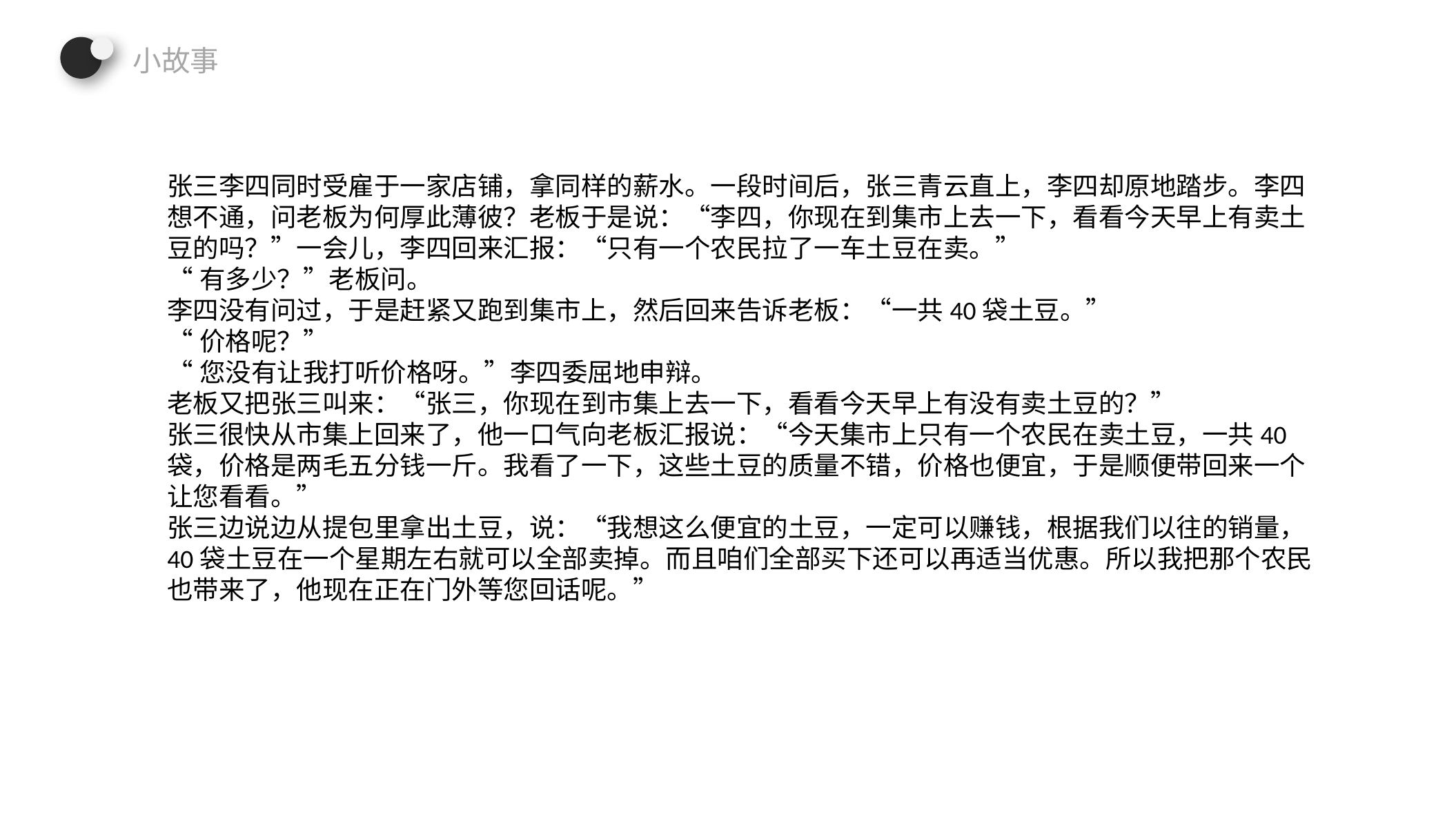

小故事

张三李四同时受雇于一家店铺，拿同样的薪水。一段时间后，张三青云直上，李四却原地踏步。李四想不通，问老板为何厚此薄彼？老板于是说：“李四，你现在到集市上去一下，看看今天早上有卖土豆的吗？”一会儿，李四回来汇报：“只有一个农民拉了一车土豆在卖。”
“有多少？”老板问。
李四没有问过，于是赶紧又跑到集市上，然后回来告诉老板：“一共40袋土豆。”
“价格呢？”
“您没有让我打听价格呀。”李四委屈地申辩。
老板又把张三叫来：“张三，你现在到市集上去一下，看看今天早上有没有卖土豆的？”
张三很快从市集上回来了，他一口气向老板汇报说：“今天集市上只有一个农民在卖土豆，一共40袋，价格是两毛五分钱一斤。我看了一下，这些土豆的质量不错，价格也便宜，于是顺便带回来一个让您看看。”
张三边说边从提包里拿出土豆，说：“我想这么便宜的土豆，一定可以赚钱，根据我们以往的销量，40袋土豆在一个星期左右就可以全部卖掉。而且咱们全部买下还可以再适当优惠。所以我把那个农民也带来了，他现在正在门外等您回话呢。”